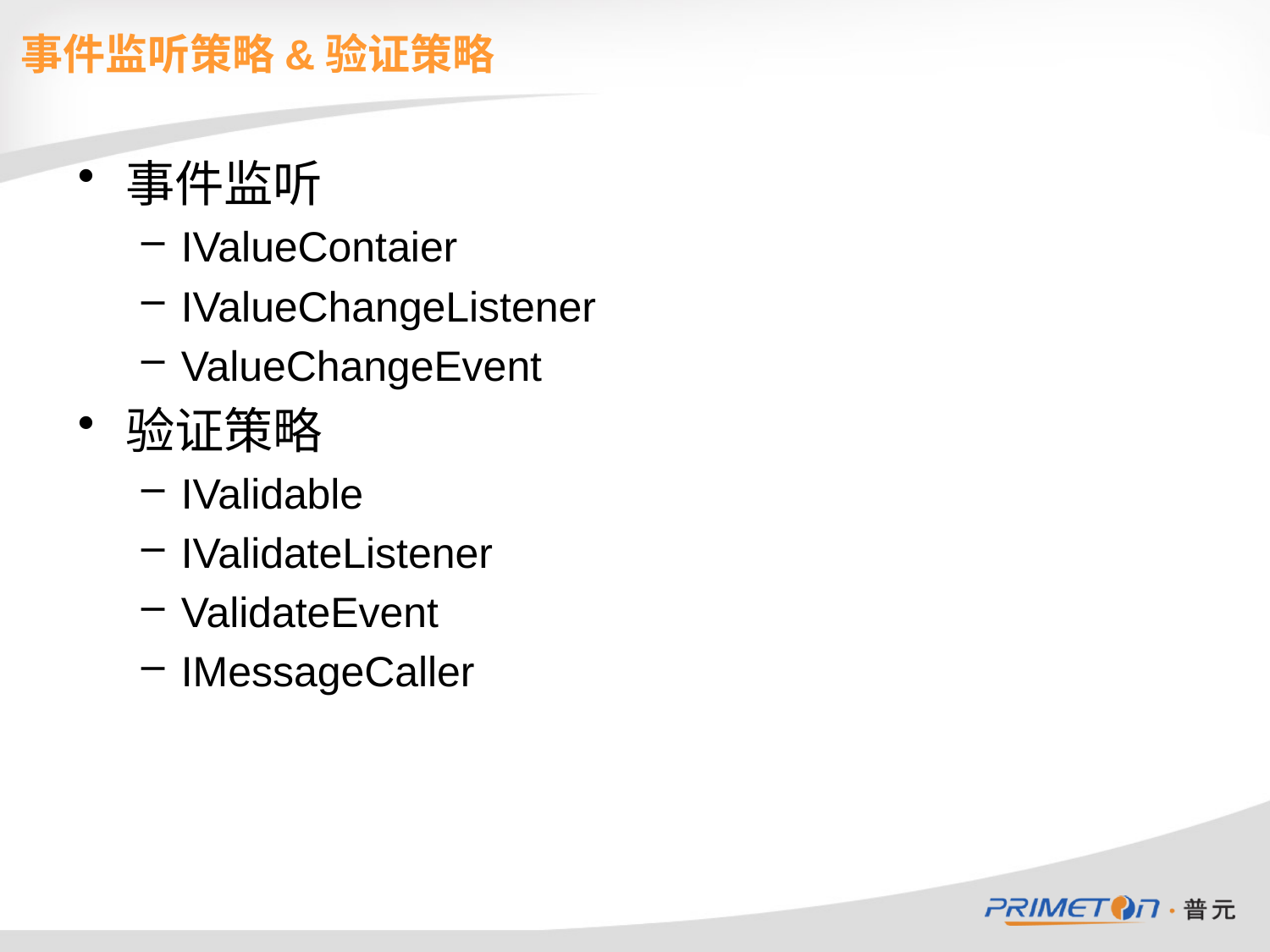

事件监听策略&验证策略
事件监听
IValueContaier
IValueChangeListener
ValueChangeEvent
验证策略
IValidable
IValidateListener
ValidateEvent
IMessageCaller